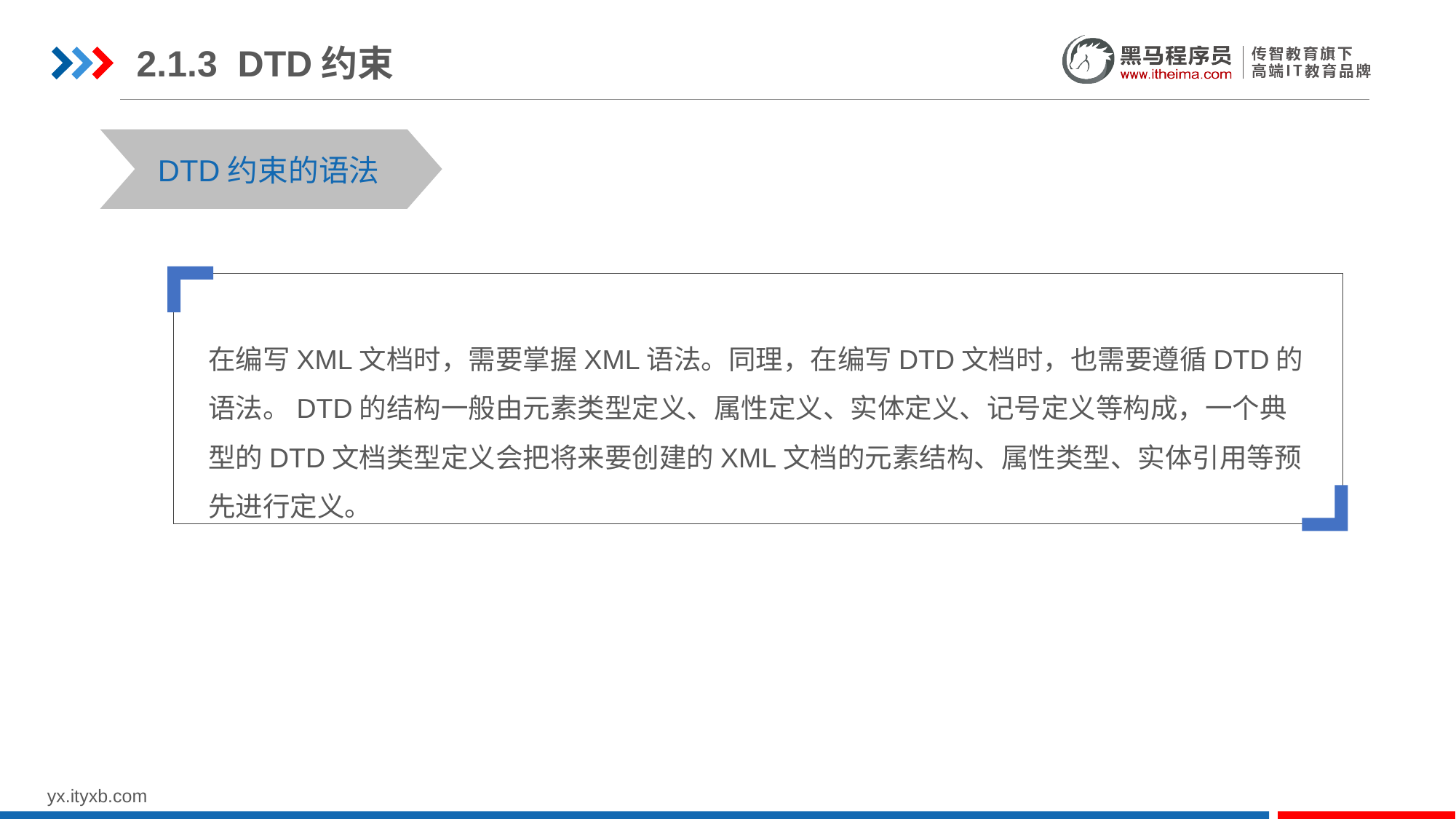

2.1.3  DTD约束

DTD约束的语法

在编写XML文档时，需要掌握XML语法。同理，在编写DTD文档时，也需要遵循DTD的语法。DTD的结构一般由元素类型定义、属性定义、实体定义、记号定义等构成，一个典型的DTD文档类型定义会把将来要创建的XML文档的元素结构、属性类型、实体引用等预先进行定义。